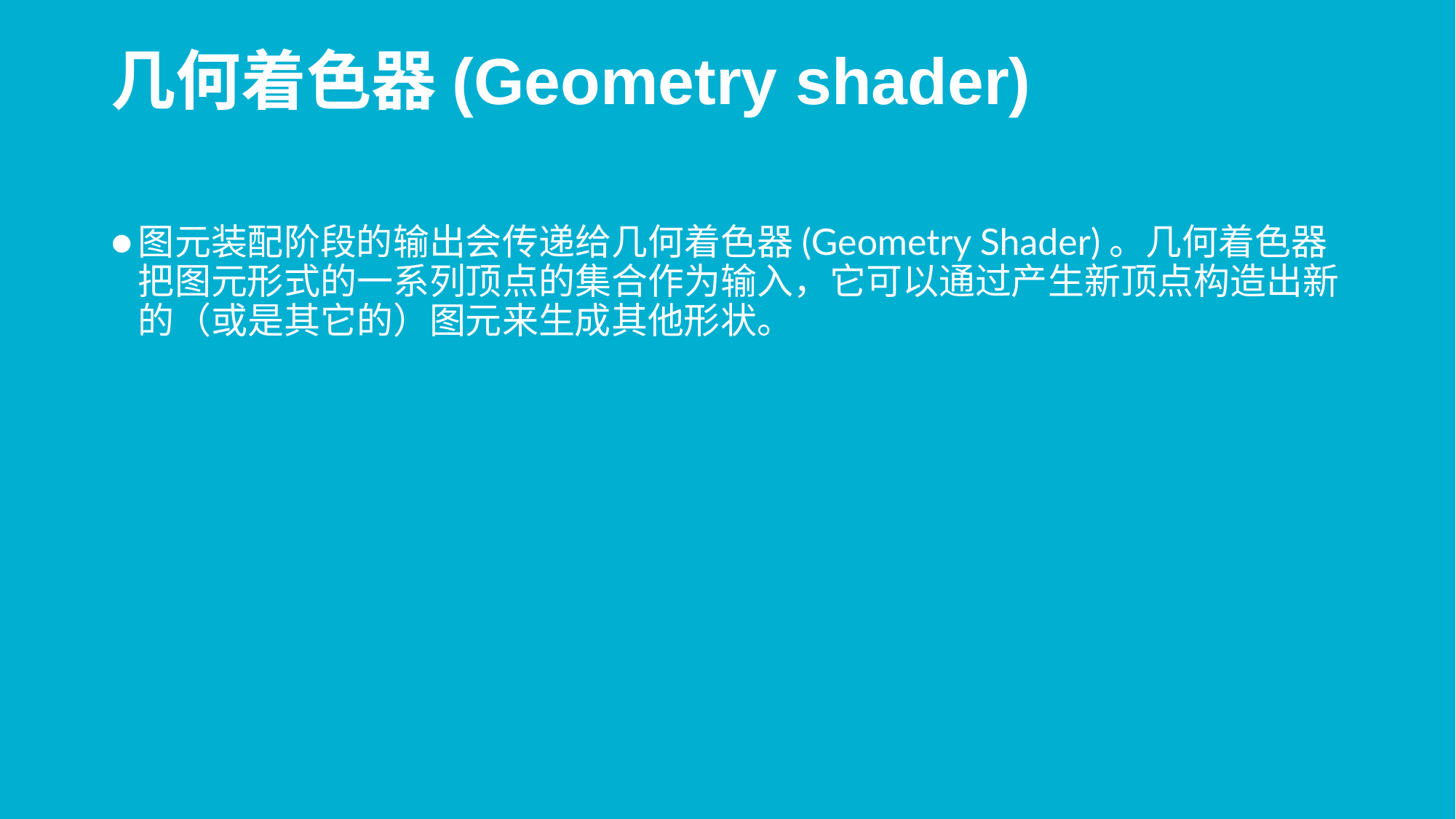

# 几何着色器(Geometry shader)
图元装配阶段的输出会传递给几何着色器(Geometry Shader)。几何着色器把图元形式的一系列顶点的集合作为输入，它可以通过产生新顶点构造出新的（或是其它的）图元来生成其他形状。